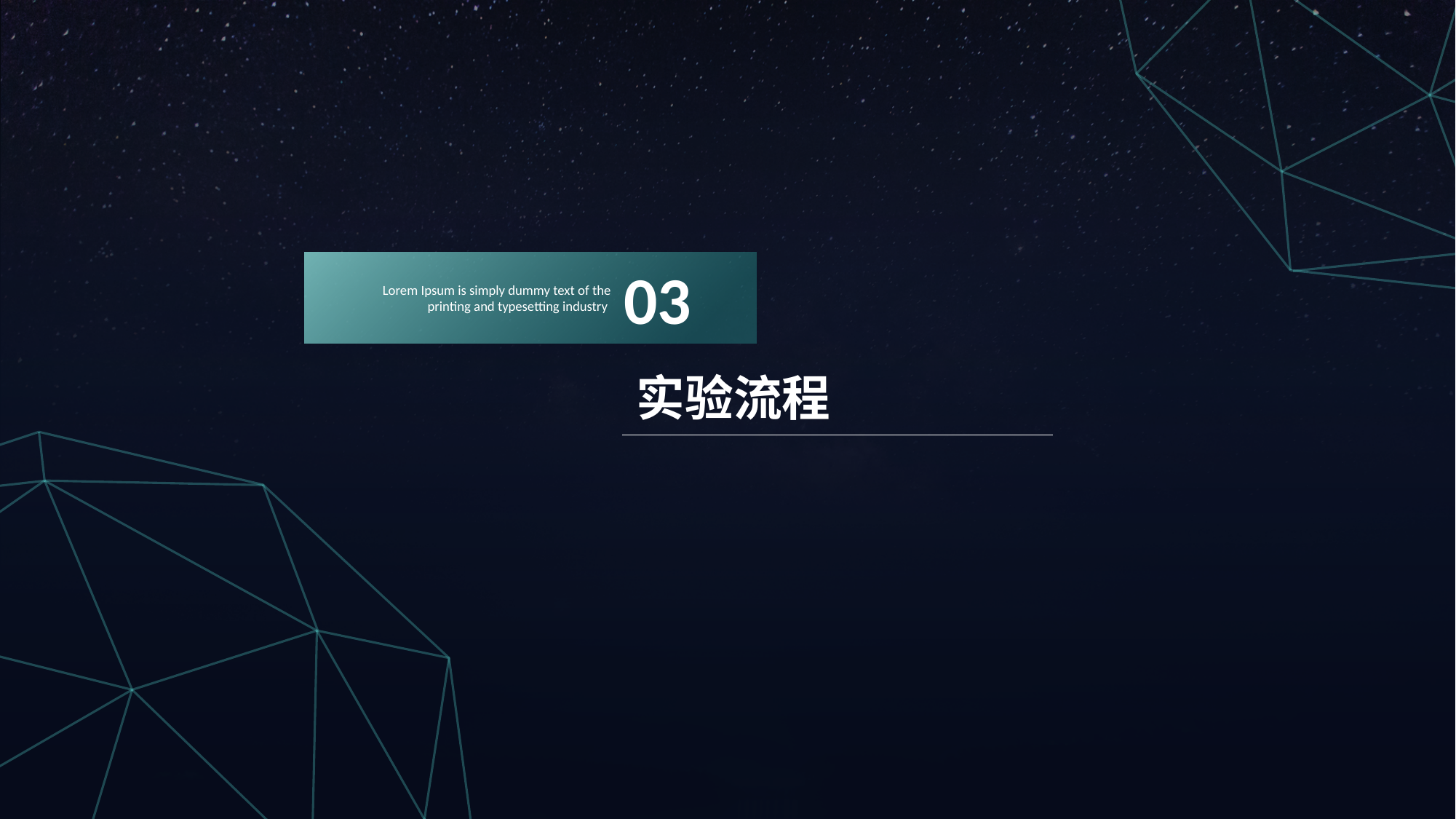

03

Lorem Ipsum is simply dummy text of the printing and typesetting industry
实验流程